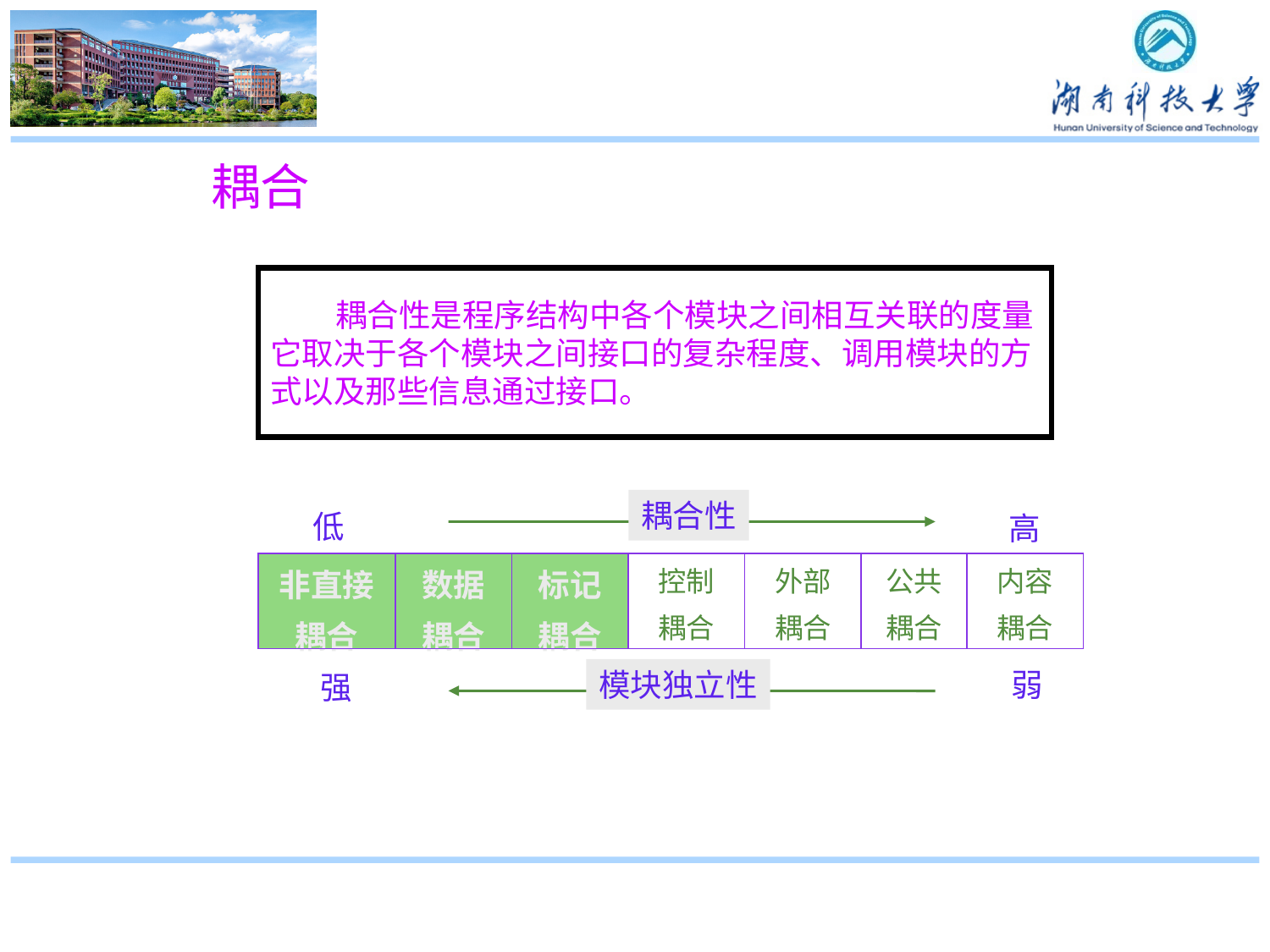

耦合
        耦合性是程序结构中各个模块之间相互关联的度量
它取决于各个模块之间接口的复杂程度、调用模块的方
式以及那些信息通过接口。
耦合性
低
 高

| 非直接 耦合 | 数据 耦合 | 标记 耦合 | 控制 耦合 | 外部 耦合 | 公共 耦合 | 内容 耦合 |
| --- | --- | --- | --- | --- | --- | --- |
模块独立性
弱
 强